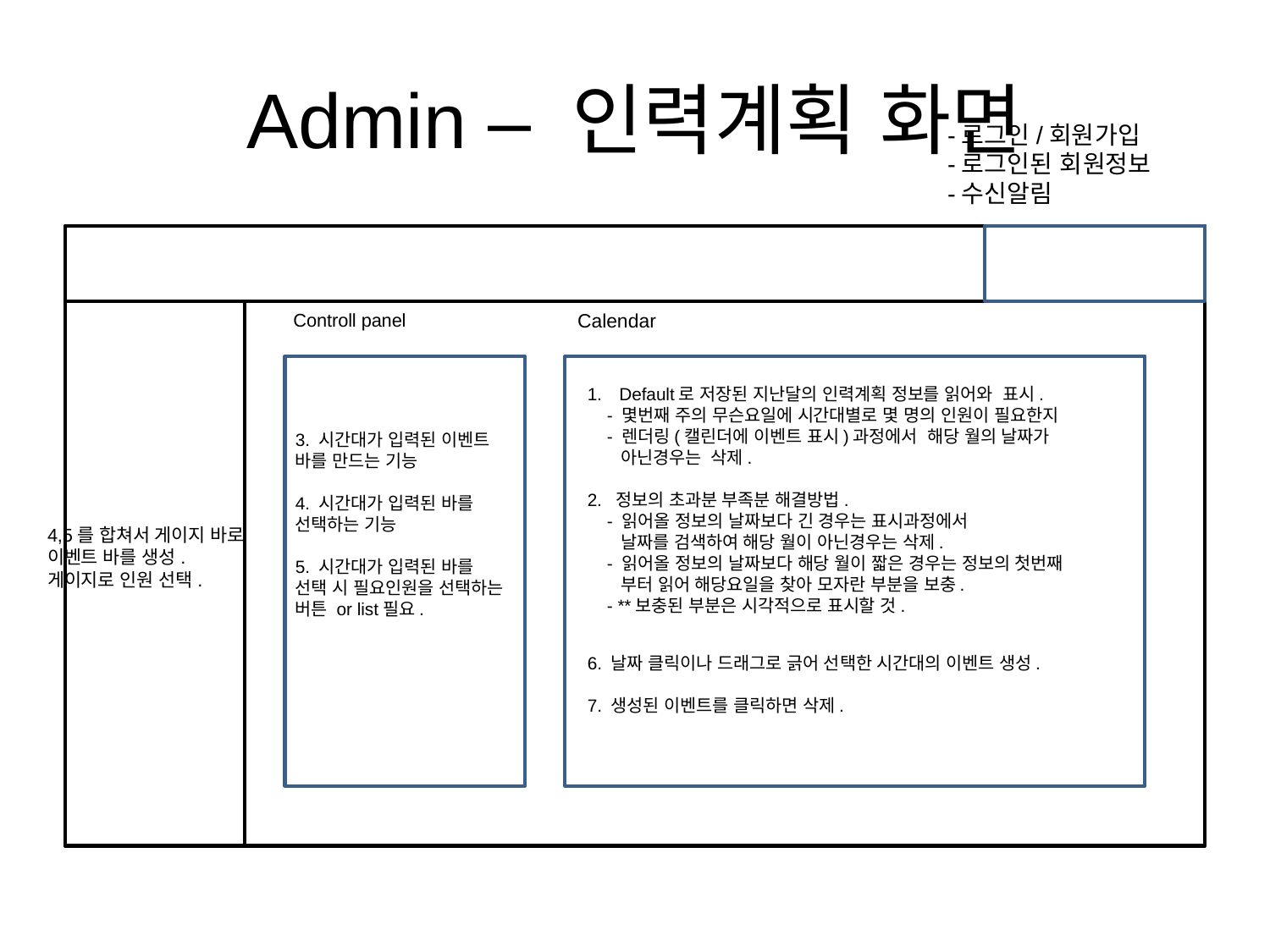

# Admin – 인력계획 화면
-로그인/회원가입
-로그인된 회원정보
-수신알림

Controll panel
Calendar

Default로 저장된 지난달의 인력계획 정보를 읽어와  표시.
    - 몇번째 주의 무슨요일에 시간대별로 몇 명의 인원이 필요한지
    - 렌더링(캘린더에 이벤트 표시)과정에서  해당 월의 날짜가
      아닌경우는  삭제.

2.  정보의 초과분 부족분 해결방법.
    - 읽어올 정보의 날짜보다 긴 경우는 표시과정에서
      날짜를 검색하여 해당 월이 아닌경우는 삭제.
    - 읽어올 정보의 날짜보다 해당 월이 짧은 경우는 정보의 첫번째
      부터 읽어 해당요일을 찾아 모자란 부분을 보충.
    - **보충된 부분은 시각적으로 표시할 것.

3. 시간대가 입력된 이벤트 바를 만드는 기능

4. 시간대가 입력된 바를 선택하는 기능

5. 시간대가 입력된 바를 선택 시 필요인원을 선택하는 버튼 or list필요.

4,5를 합쳐서 게이지 바로 이벤트 바를 생성.
게이지로 인원 선택.
6. 날짜 클릭이나 드래그로 긁어 선택한 시간대의 이벤트 생성.

7. 생성된 이벤트를 클릭하면 삭제.